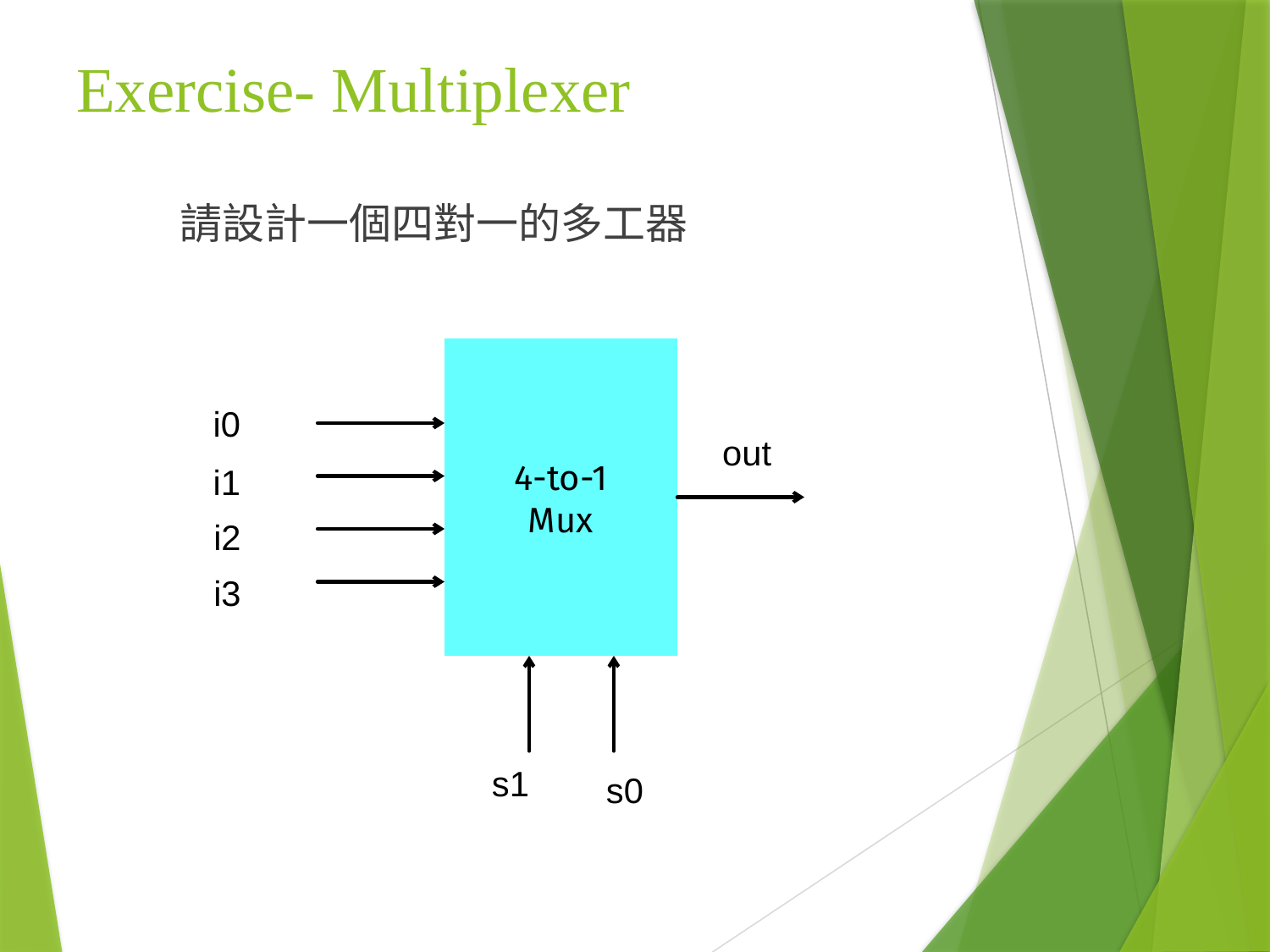

# Exercise- Multiplexer
請設計一個四對一的多工器
4-to-1
Mux
i0
out
i1
i2
i3
s1
s0